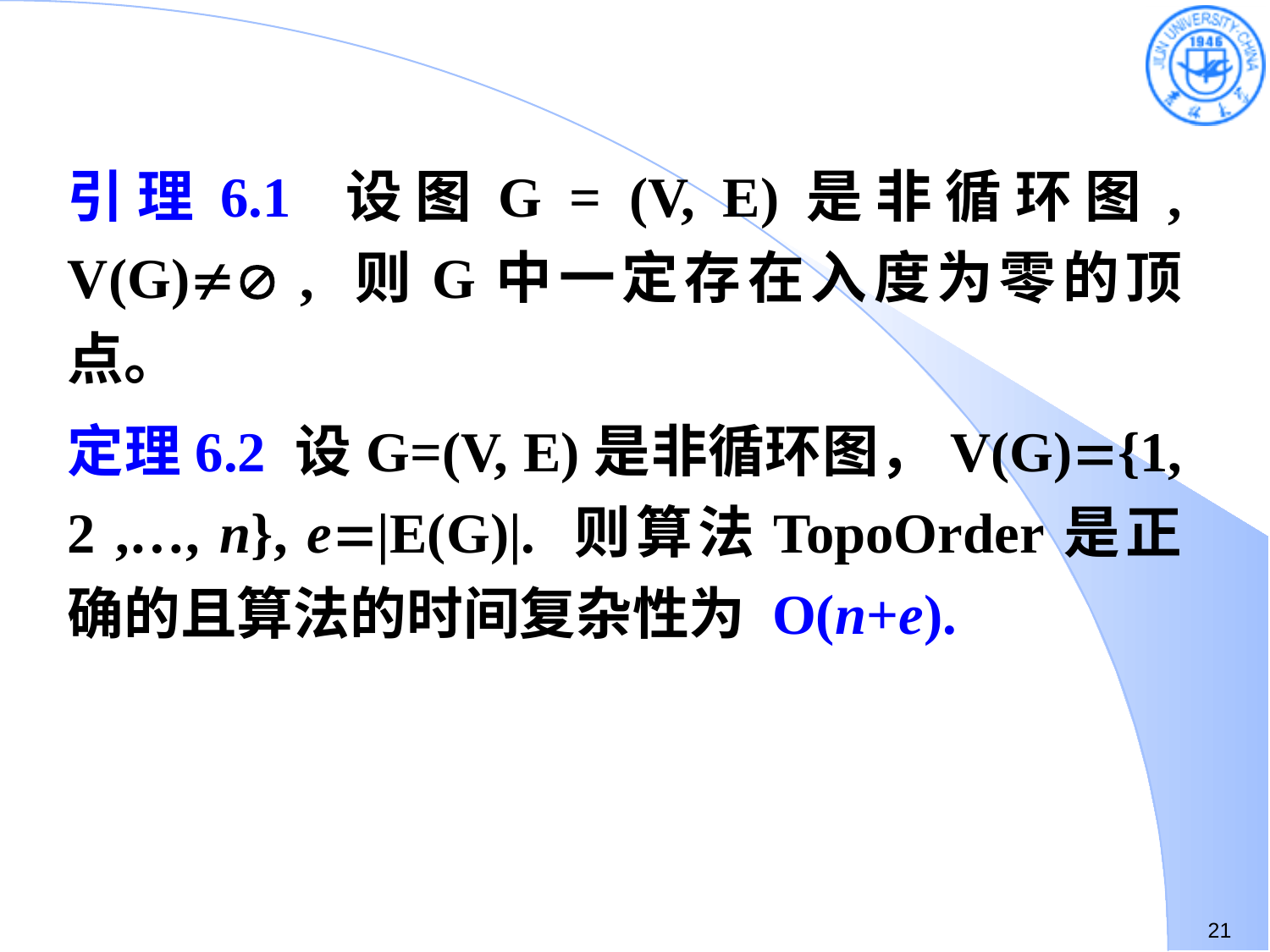

# 引理6.1 设图G = (V, E)是非循环图, V(G)≠∅ , 则G中一定存在入度为零的顶点。
定理6.2 设G=(V, E)是非循环图，V(G)={1, 2 ,…, n}, e=|E(G)|. 则算法TopoOrder是正确的且算法的时间复杂性为 O(n+e).